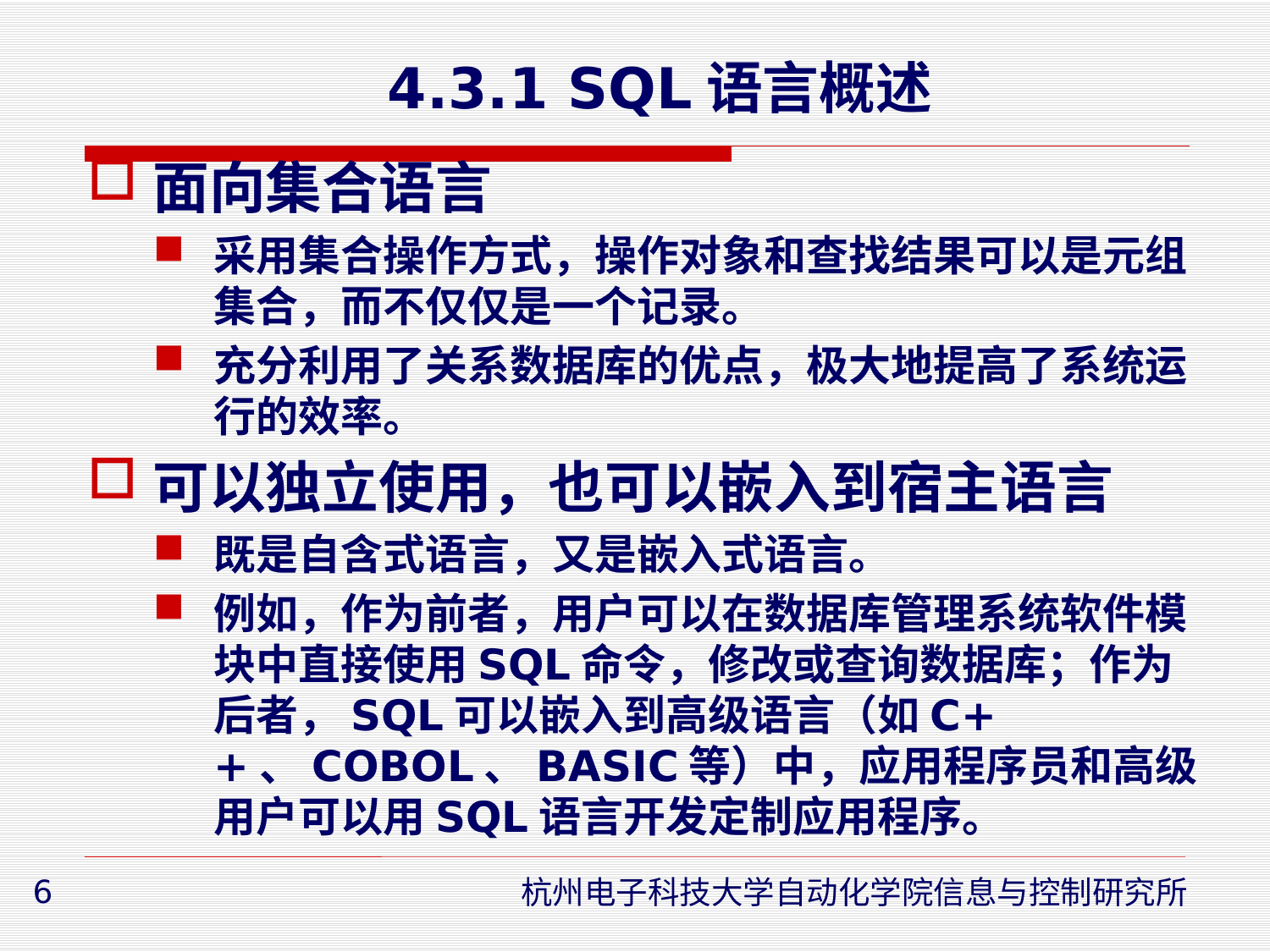

4.3.1 SQL语言概述
面向集合语言
采用集合操作方式，操作对象和查找结果可以是元组集合，而不仅仅是一个记录。
充分利用了关系数据库的优点，极大地提高了系统运行的效率。
可以独立使用，也可以嵌入到宿主语言
既是自含式语言，又是嵌入式语言。
例如，作为前者，用户可以在数据库管理系统软件模块中直接使用SQL命令，修改或查询数据库；作为后者，SQL可以嵌入到高级语言（如C++、COBOL、BASIC等）中，应用程序员和高级用户可以用SQL语言开发定制应用程序。